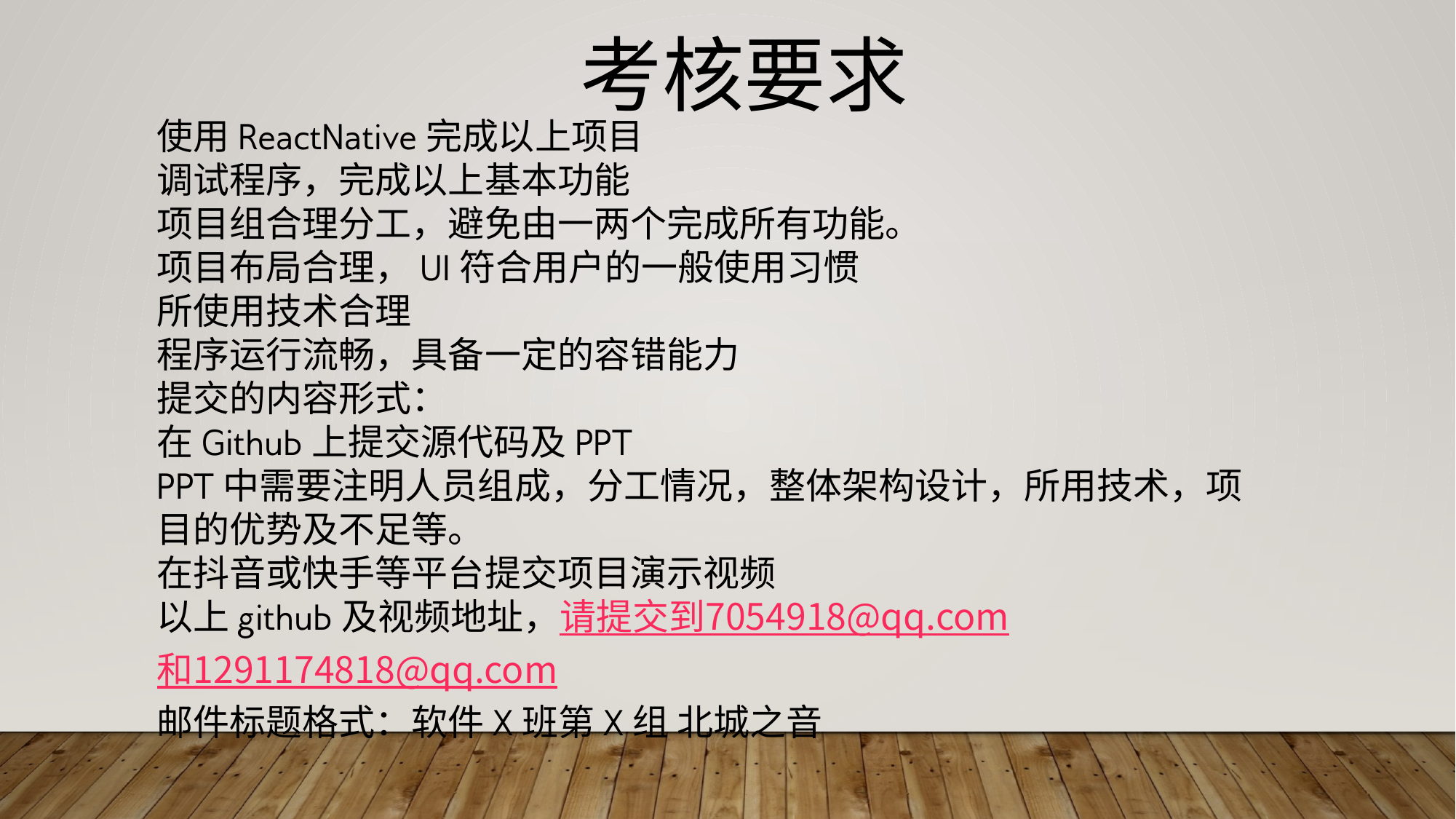

考核要求
使用ReactNative完成以上项目
调试程序，完成以上基本功能
项目组合理分工，避免由一两个完成所有功能。
项目布局合理，UI符合用户的一般使用习惯
所使用技术合理
程序运行流畅，具备一定的容错能力
提交的内容形式：
在Github上提交源代码及PPT
PPT中需要注明人员组成，分工情况，整体架构设计，所用技术，项目的优势及不足等。
在抖音或快手等平台提交项目演示视频
以上github及视频地址，请提交到7054918@qq.com 和1291174818@qq.com
邮件标题格式：软件X班第X组 北城之音